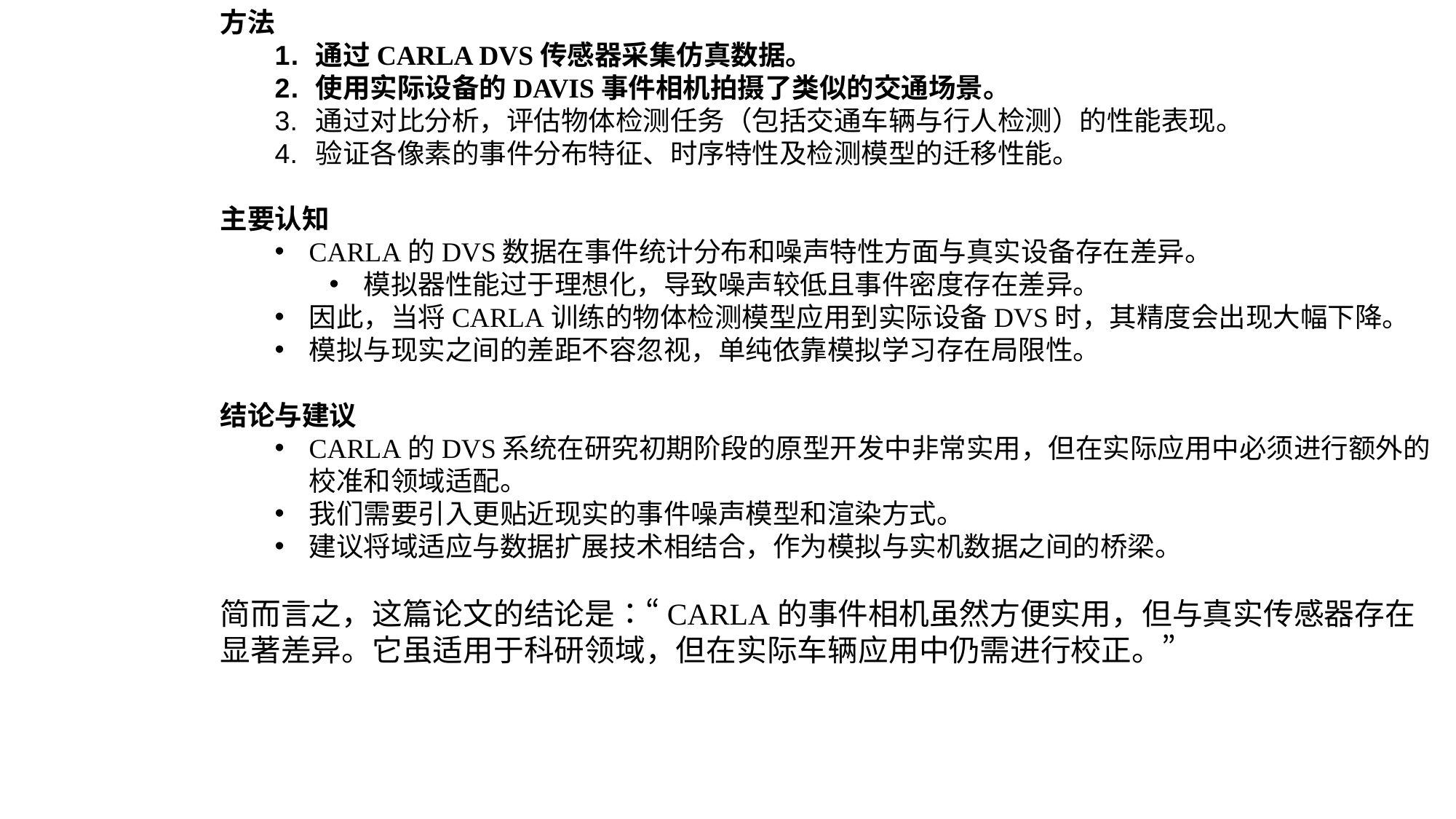

方法
通过CARLA DVS传感器采集仿真数据。
使用实际设备的DAVIS事件相机拍摄了类似的交通场景。
通过对比分析，评估物体检测任务（包括交通车辆与行人检测）的性能表现。
验证各像素的事件分布特征、时序特性及检测模型的迁移性能。

主要认知
CARLA的DVS数据在事件统计分布和噪声特性方面与真实设备存在差异。
模拟器性能过于理想化，导致噪声较低且事件密度存在差异。
因此，当将CARLA训练的物体检测模型应用到实际设备DVS时，其精度会出现大幅下降。
模拟与现实之间的差距不容忽视，单纯依靠模拟学习存在局限性。

结论与建议
CARLA的DVS系统在研究初期阶段的原型开发中非常实用，但在实际应用中必须进行额外的校准和领域适配。
我们需要引入更贴近现实的事件噪声模型和渲染方式。
建议将域适应与数据扩展技术相结合，作为模拟与实机数据之间的桥梁。

简而言之，这篇论文的结论是：“CARLA的事件相机虽然方便实用，但与真实传感器存在显著差异。它虽适用于科研领域，但在实际车辆应用中仍需进行校正。”